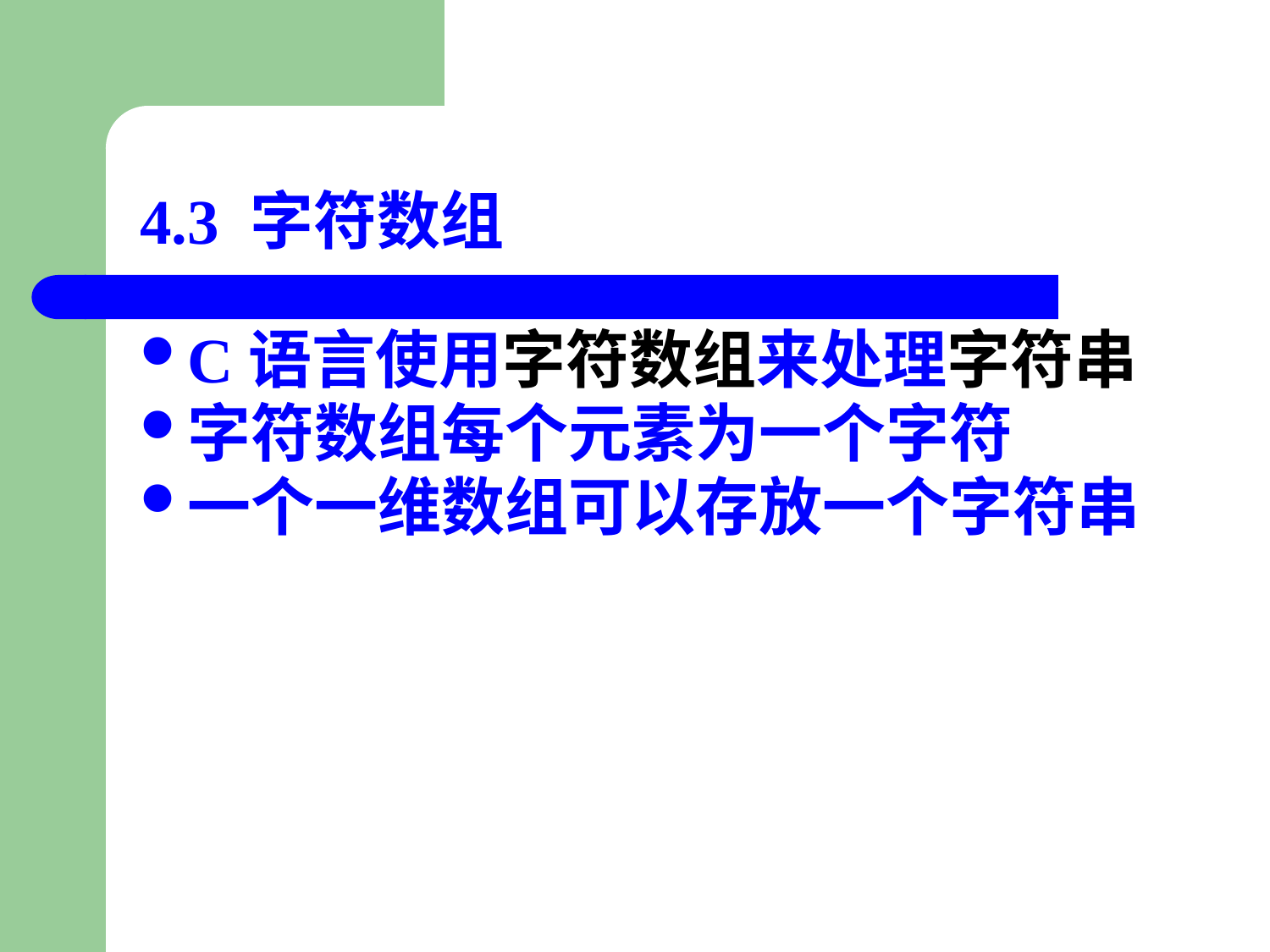

# 4.3 字符数组
C语言使用字符数组来处理字符串
字符数组每个元素为一个字符
一个一维数组可以存放一个字符串